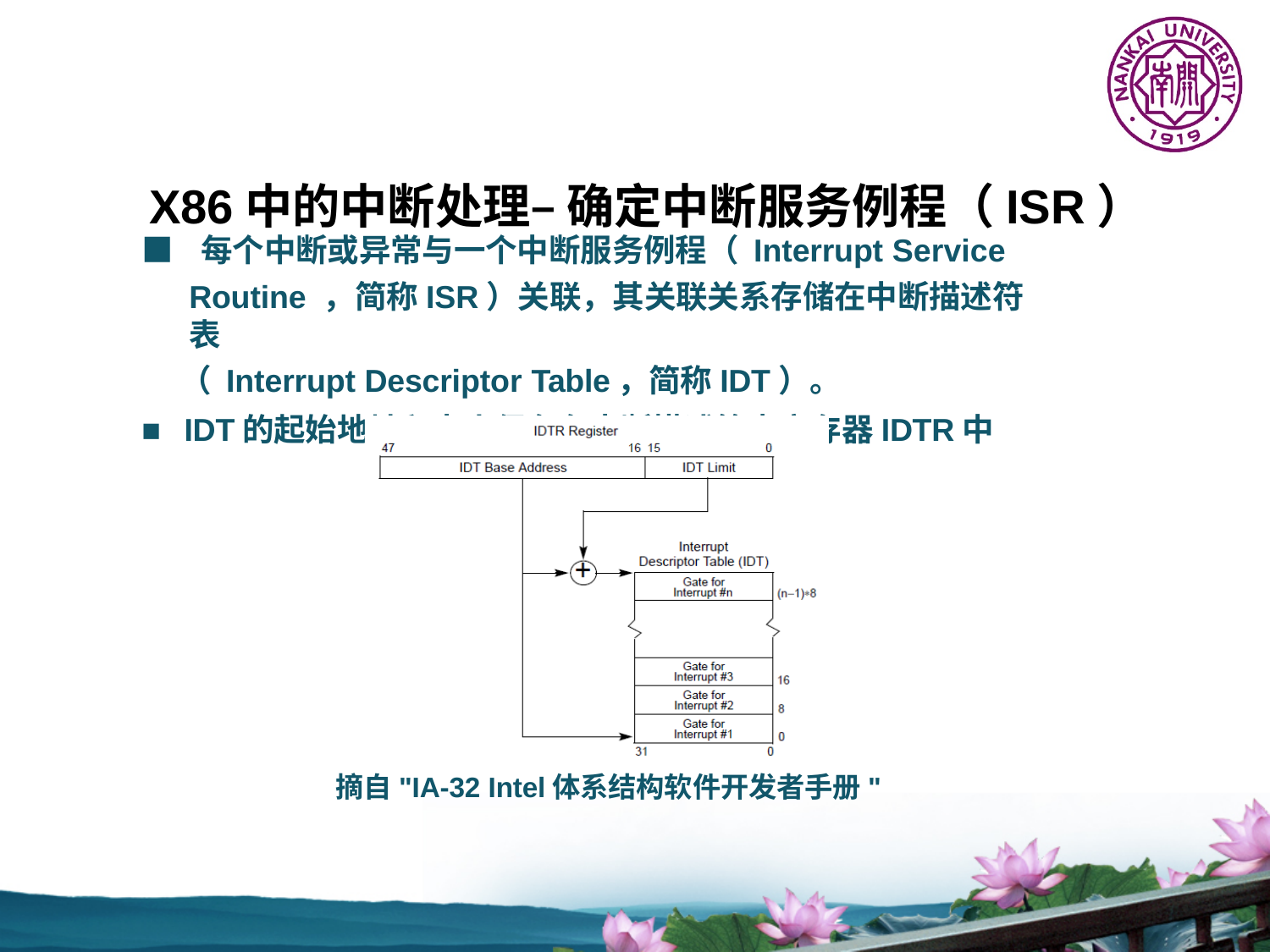

# X86中的中断处理– 确定中断服务例程（ISR）
■ 每个中断或异常与一个中断服务例程（ Interrupt Service
Routine ，简称ISR）关联，其关联关系存储在中断描述符表
（ Interrupt Descriptor Table，简称IDT）。
■ IDT的起始地址和大小保存在中断描述符表寄存器IDTR中

摘自"IA-32 Intel体系结构软件开发者手册"